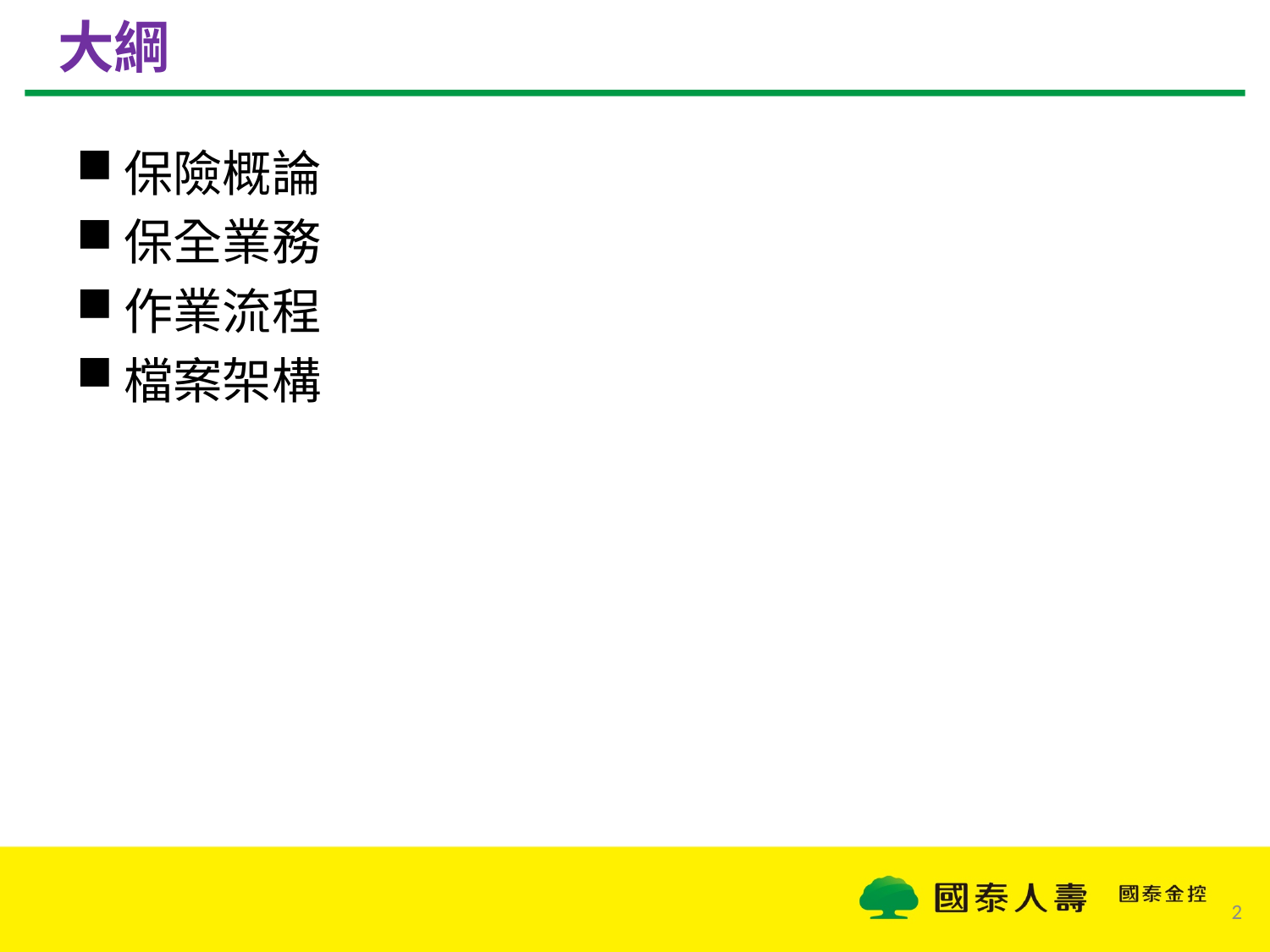

# 大綱

保險概論
保全業務
作業流程
檔案架構

2